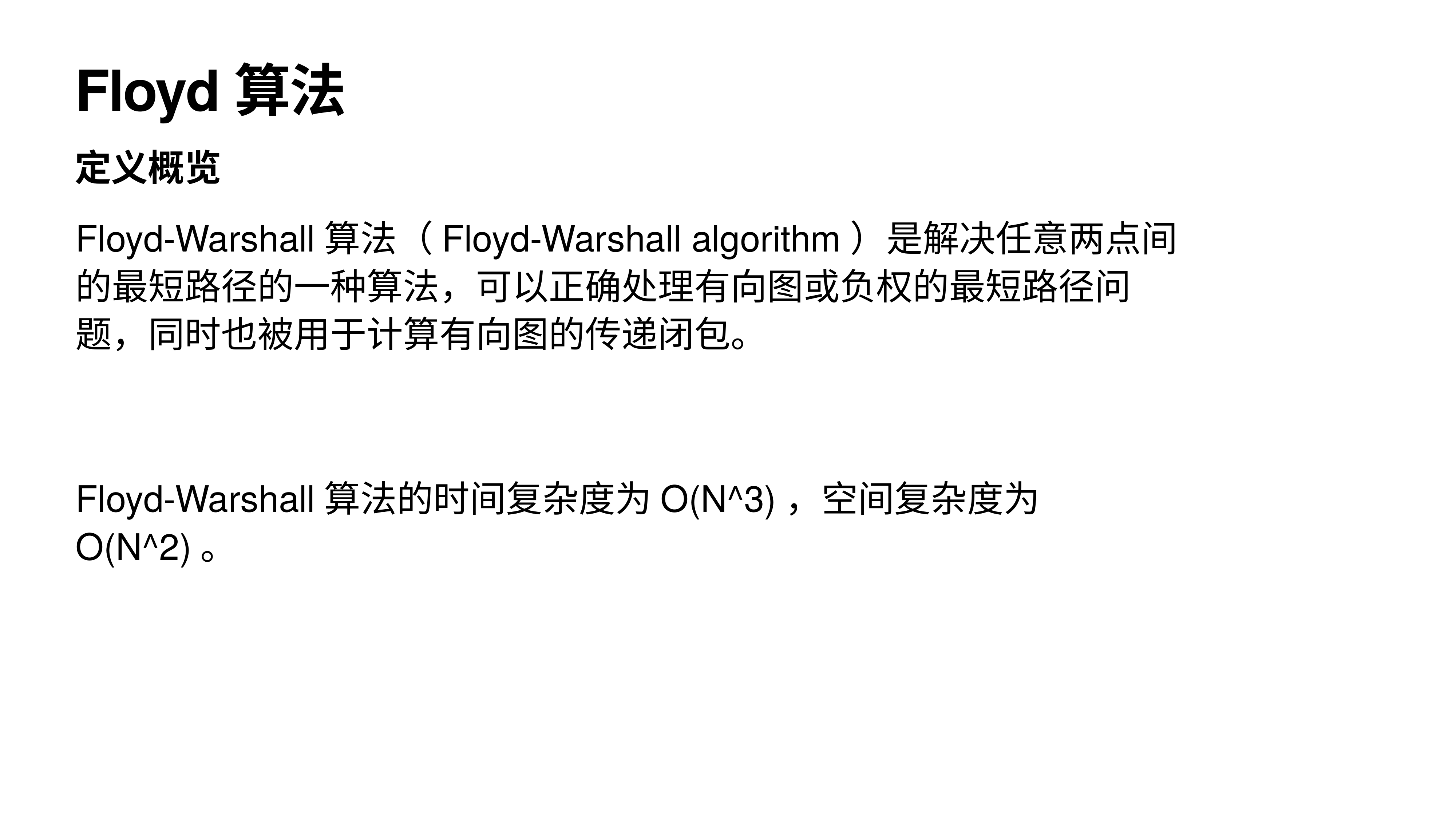

# Floyd算法
定义概览
Floyd-Warshall算法（Floyd-Warshall algorithm）是解决任意两点间的最短路径的一种算法，可以正确处理有向图或负权的最短路径问题，同时也被用于计算有向图的传递闭包。

Floyd-Warshall算法的时间复杂度为O(N^3)，空间复杂度为O(N^2)。